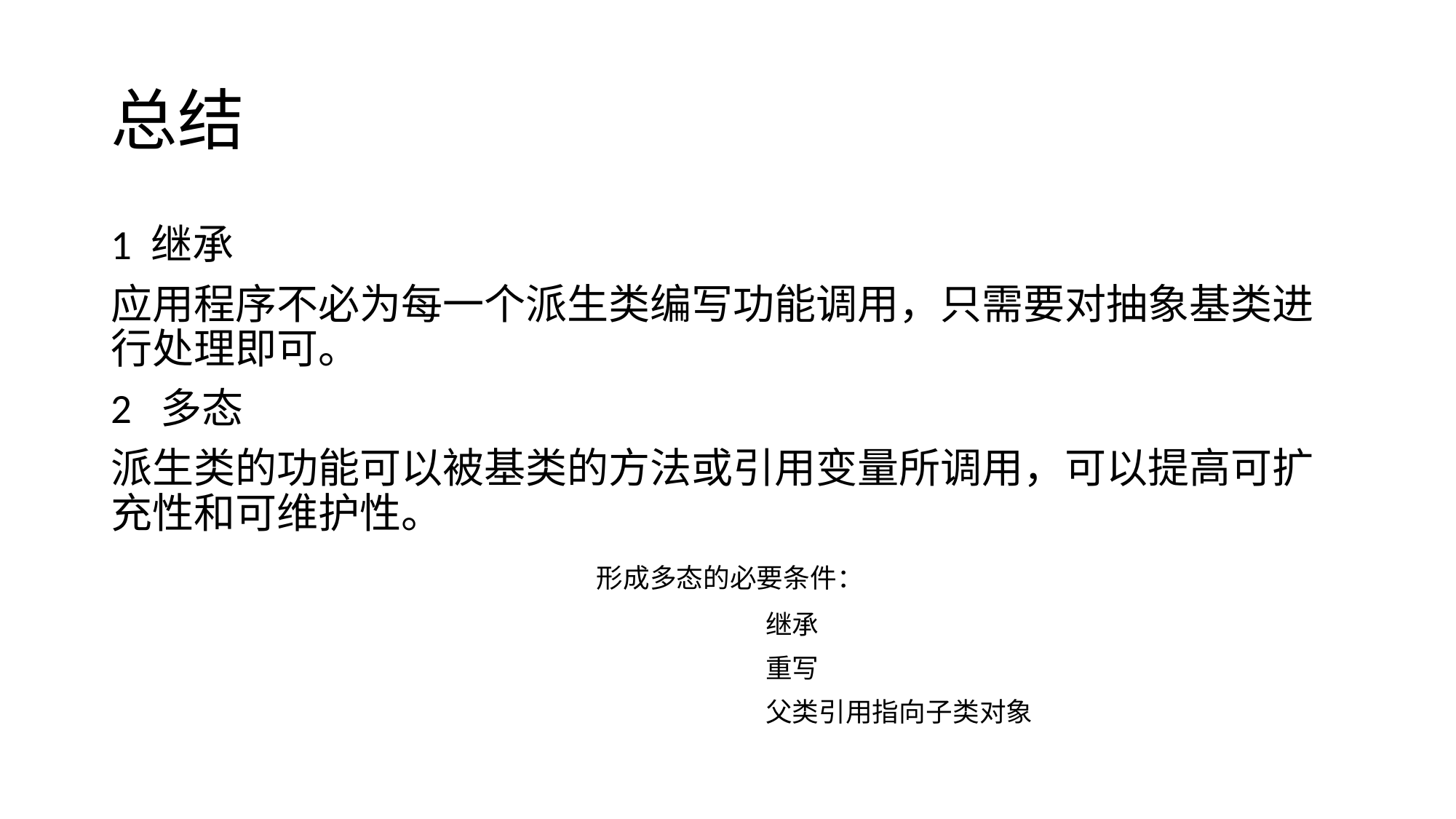

# 总结
1 继承
应用程序不必为每一个派生类编写功能调用，只需要对抽象基类进行处理即可。
2  多态
派生类的功能可以被基类的方法或引用变量所调用，可以提高可扩充性和可维护性。
                                                    形成多态的必要条件：
                                                                                                            继承
                                                                                                            重写
                                                                                                            父类引用指向子类对象